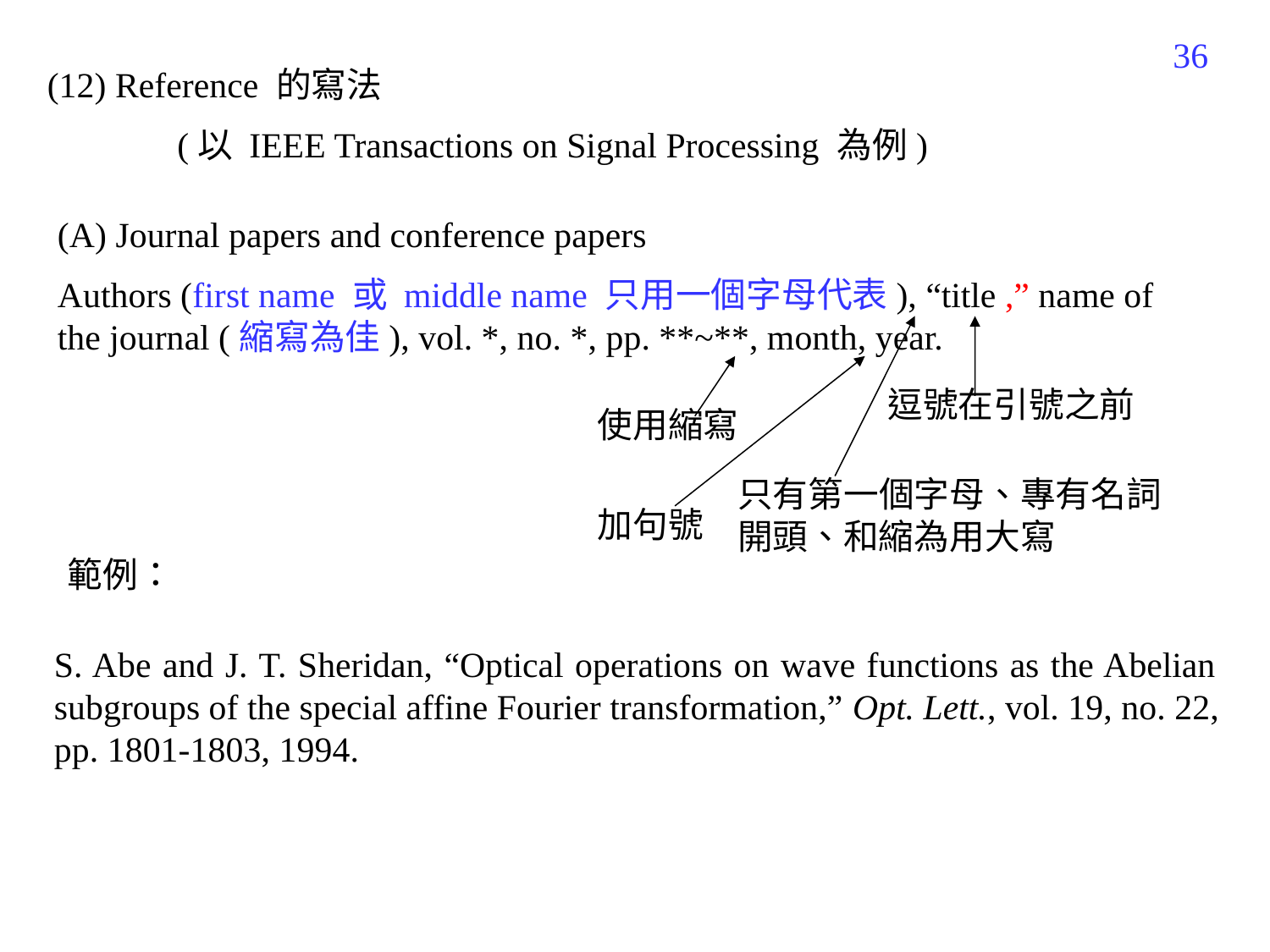

36
(12) Reference 的寫法
(以 IEEE Transactions on Signal Processing 為例)
(A) Journal papers and conference papers
Authors (first name 或 middle name 只用一個字母代表), “title ,” name of the journal (縮寫為佳), vol. *, no. *, pp. **~**, month, year.

逗號在引號之前
使用縮寫
只有第一個字母、專有名詞開頭、和縮為用大寫
加句號
範例：
S. Abe and J. T. Sheridan, “Optical operations on wave functions as the Abelian
subgroups of the special affine Fourier transformation,” Opt. Lett., vol. 19, no. 22,
pp. 1801-1803, 1994.